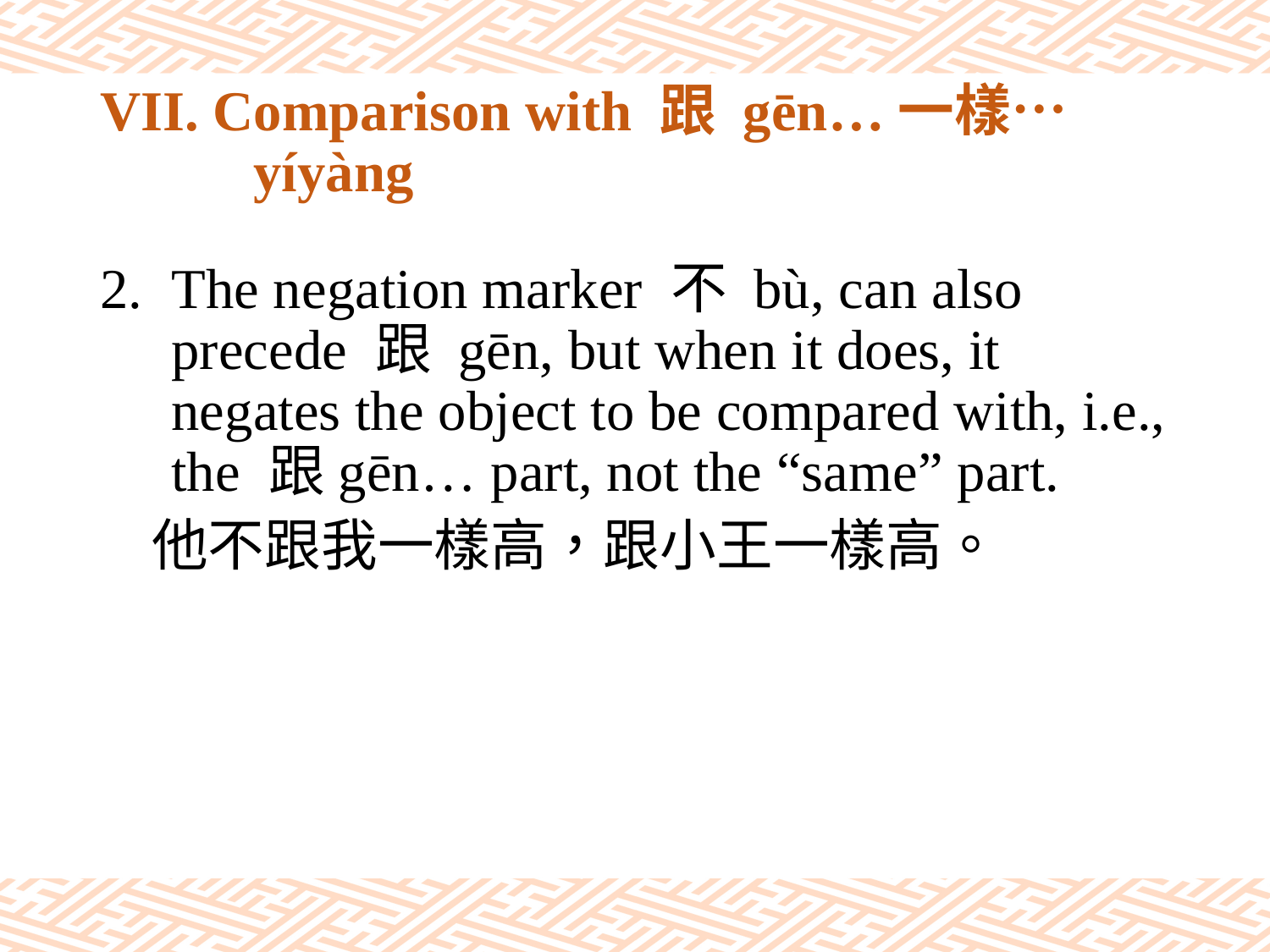

# VII. Comparison with 跟 gēn…一樣… yíyàng
The negation marker 不 bù, can also precede 跟 gēn, but when it does, it negates the object to be compared with, i.e., the 跟gēn… part, not the “same” part.
   他不跟我一樣高，跟小王一樣高。